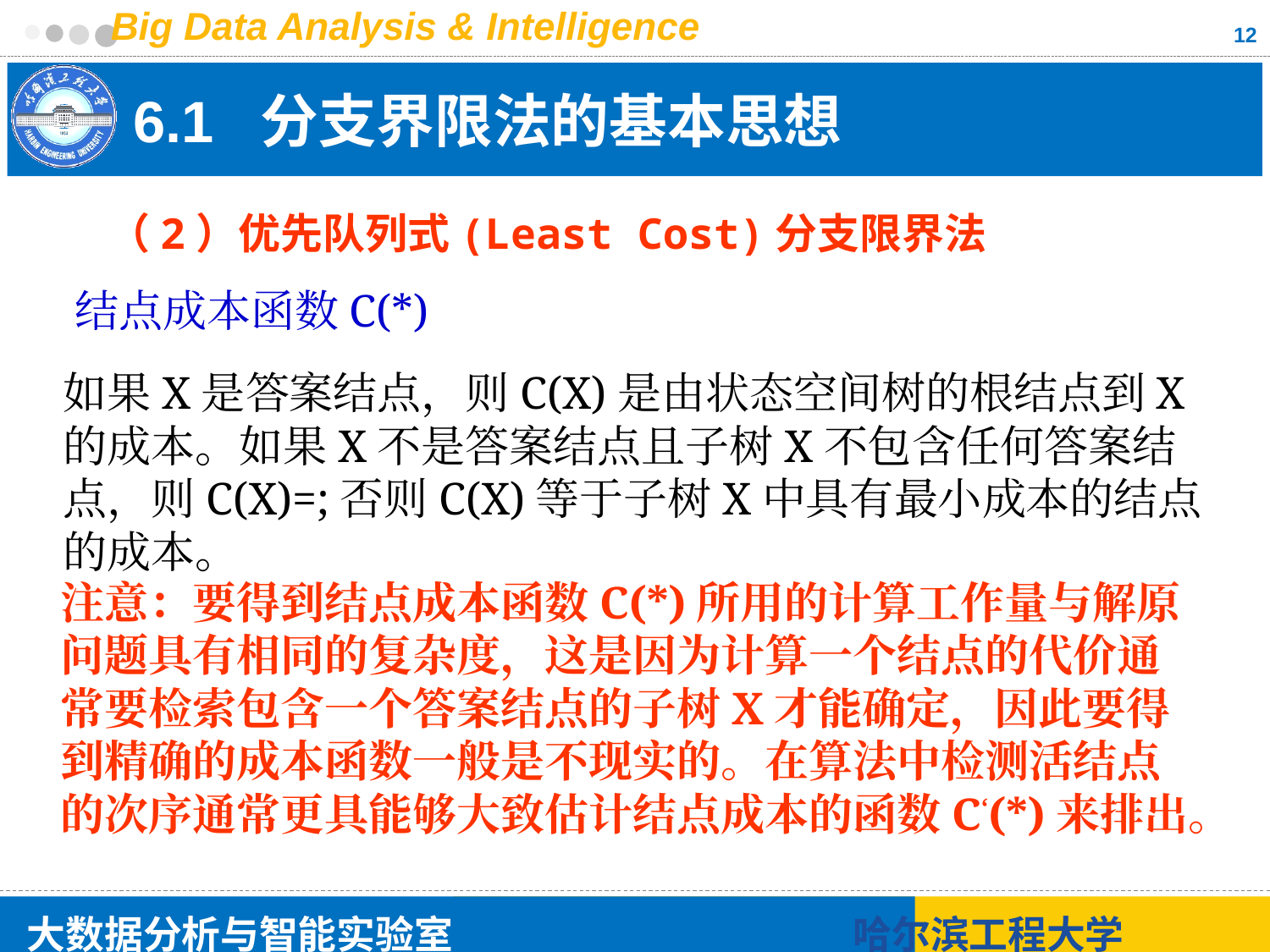

12
# 6.1  分支界限法的基本思想
（2）优先队列式(Least Cost)分支限界法
结点成本函数C(*)
如果X是答案结点，则C(X)是由状态空间树的根结点到X的成本。如果X不是答案结点且子树X不包含任何答案结点，则C(X)=;否则C(X)等于子树X中具有最小成本的结点的成本。

注意：要得到结点成本函数C(*)所用的计算工作量与解原问题具有相同的复杂度，这是因为计算一个结点的代价通常要检索包含一个答案结点的子树X才能确定，因此要得到精确的成本函数一般是不现实的。在算法中检测活结点的次序通常更具能够大致估计结点成本的函数C‘(*)来排出。